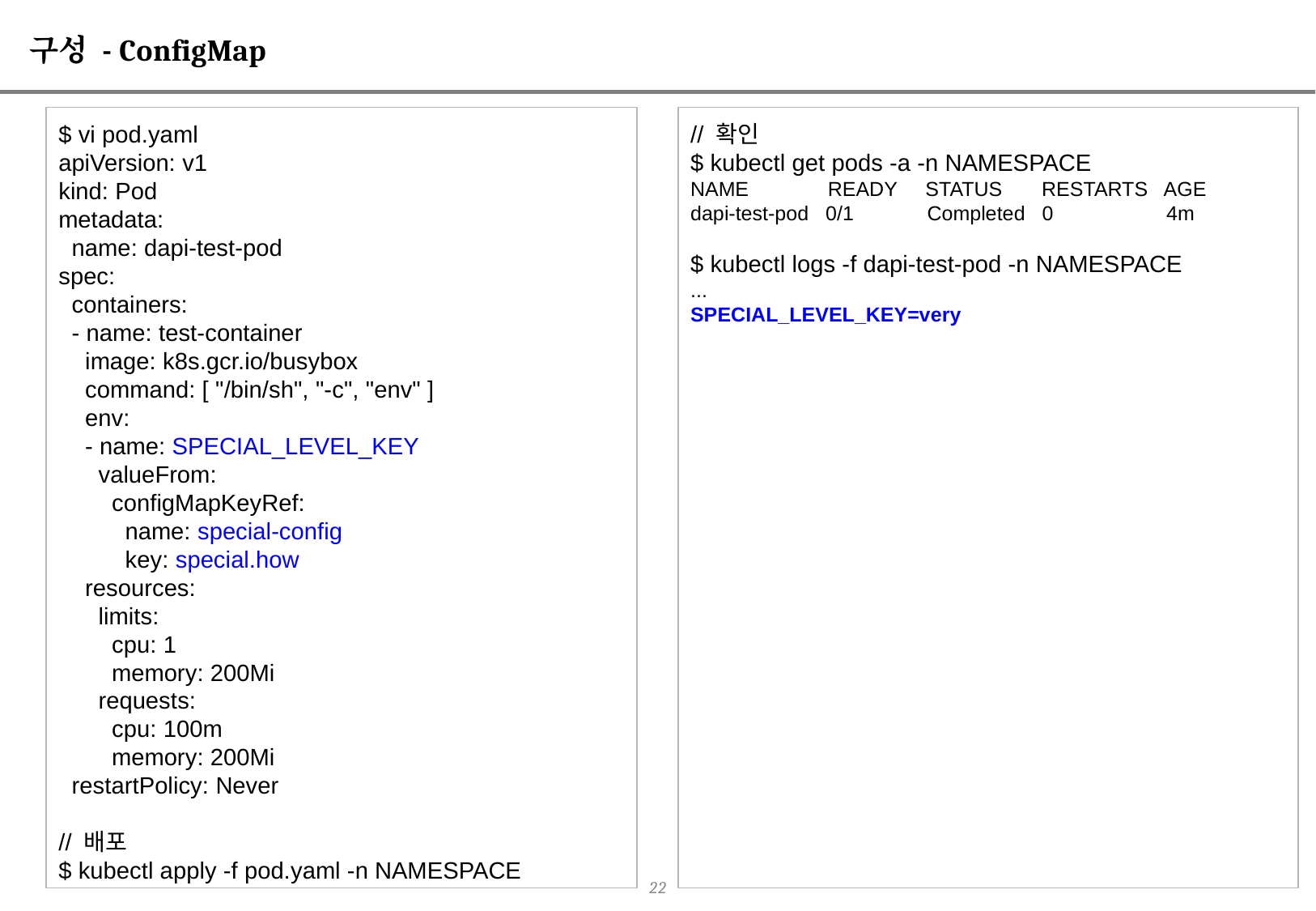

# 구성 - ConfigMap
$ vi pod.yaml
apiVersion: v1
kind: Pod
metadata:
  name: dapi-test-pod
spec:
  containers:
  - name: test-container
    image: k8s.gcr.io/busybox
    command: [ "/bin/sh", "-c", "env" ]
    env:
    - name: SPECIAL_LEVEL_KEY
      valueFrom:
        configMapKeyRef:
          name: special-config
          key: special.how
    resources:
      limits:
        cpu: 1
        memory: 200Mi
      requests:
        cpu: 100m
        memory: 200Mi
  restartPolicy: Never

// 배포
$ kubectl apply -f pod.yaml -n NAMESPACE
// 확인
$ kubectl get pods -a -n NAMESPACE
NAME              READY     STATUS       RESTARTS   AGE
dapi-test-pod   0/1             Completed   0                    4m

$ kubectl logs -f dapi-test-pod -n NAMESPACE
...
SPECIAL_LEVEL_KEY=very